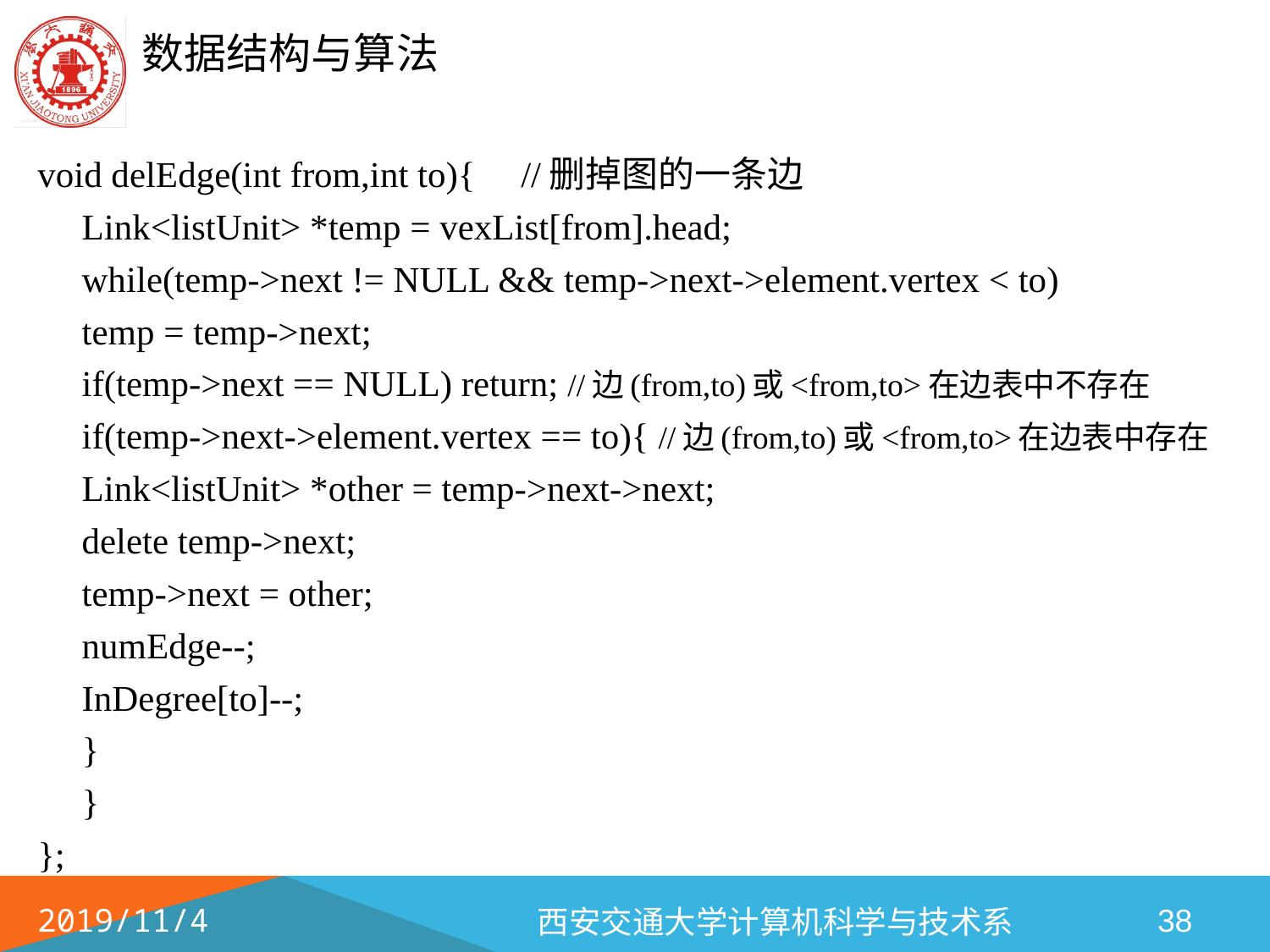

void delEdge(int from,int to){     //删掉图的一条边
	Link<listUnit> *temp = vexList[from].head;
	while(temp->next != NULL && temp->next->element.vertex < to)
		temp = temp->next;
	if(temp->next == NULL) return; //边(from,to)或<from,to>在边表中不存在
	if(temp->next->element.vertex == to){ //边(from,to)或<from,to>在边表中存在
			Link<listUnit> *other = temp->next->next;
			delete temp->next;
			temp->next = other;
			numEdge--;
			InDegree[to]--;
		}
	}
};